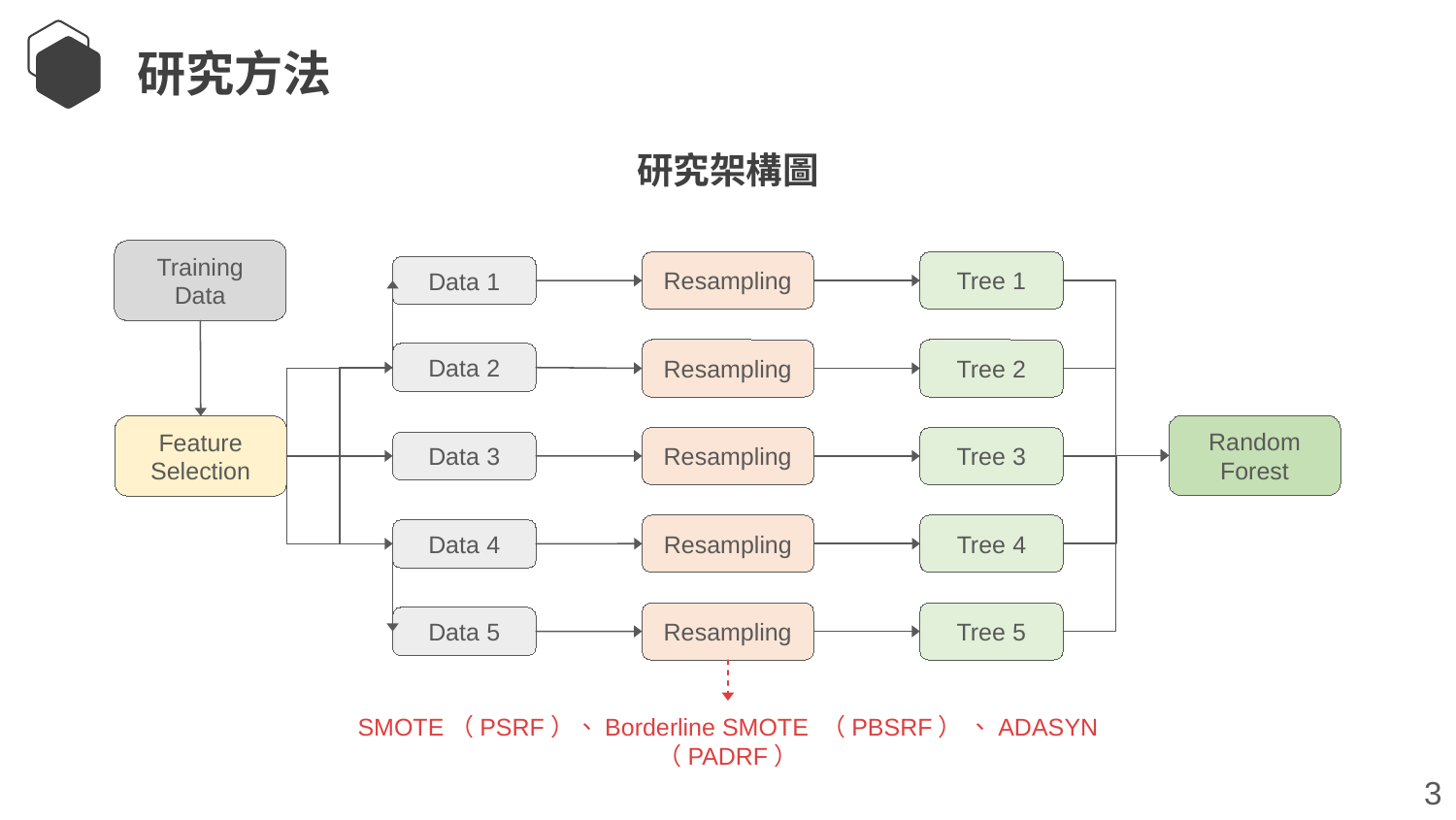

研究方法
研究架構圖
Training
Data
Resampling
Resampling
Resampling
Resampling
Resampling
Tree 1
Tree 2
Tree 3
Tree 4
Tree 5
Data 1
Data 2
Data 3
Data 4
Data 5
Random
Forest
Feature
Selection
SMOTE（PSRF）、Borderline SMOTE （PBSRF） 、ADASYN （PADRF）
3